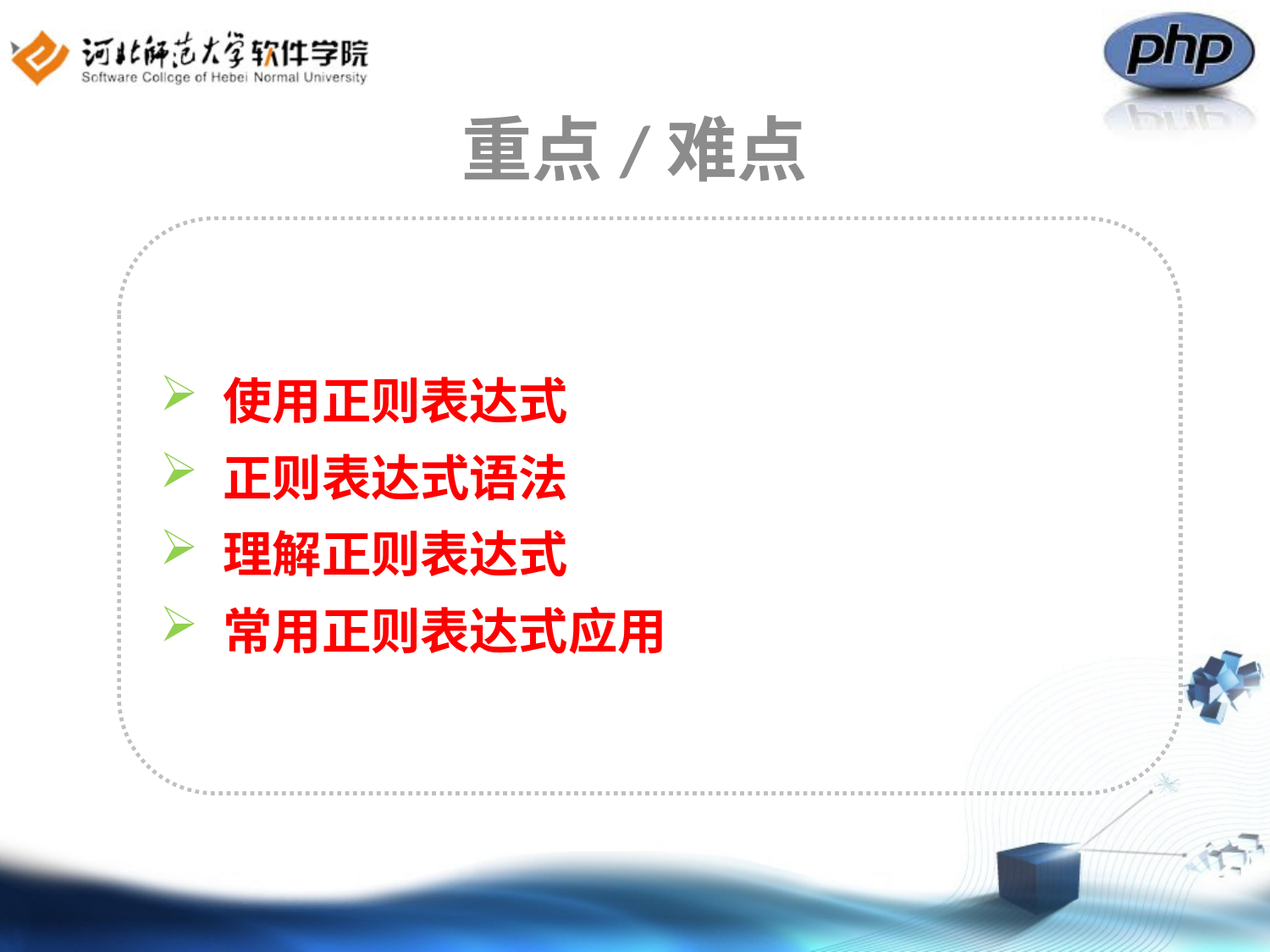

# 重点/难点
使用正则表达式
正则表达式语法
理解正则表达式
常用正则表达式应用